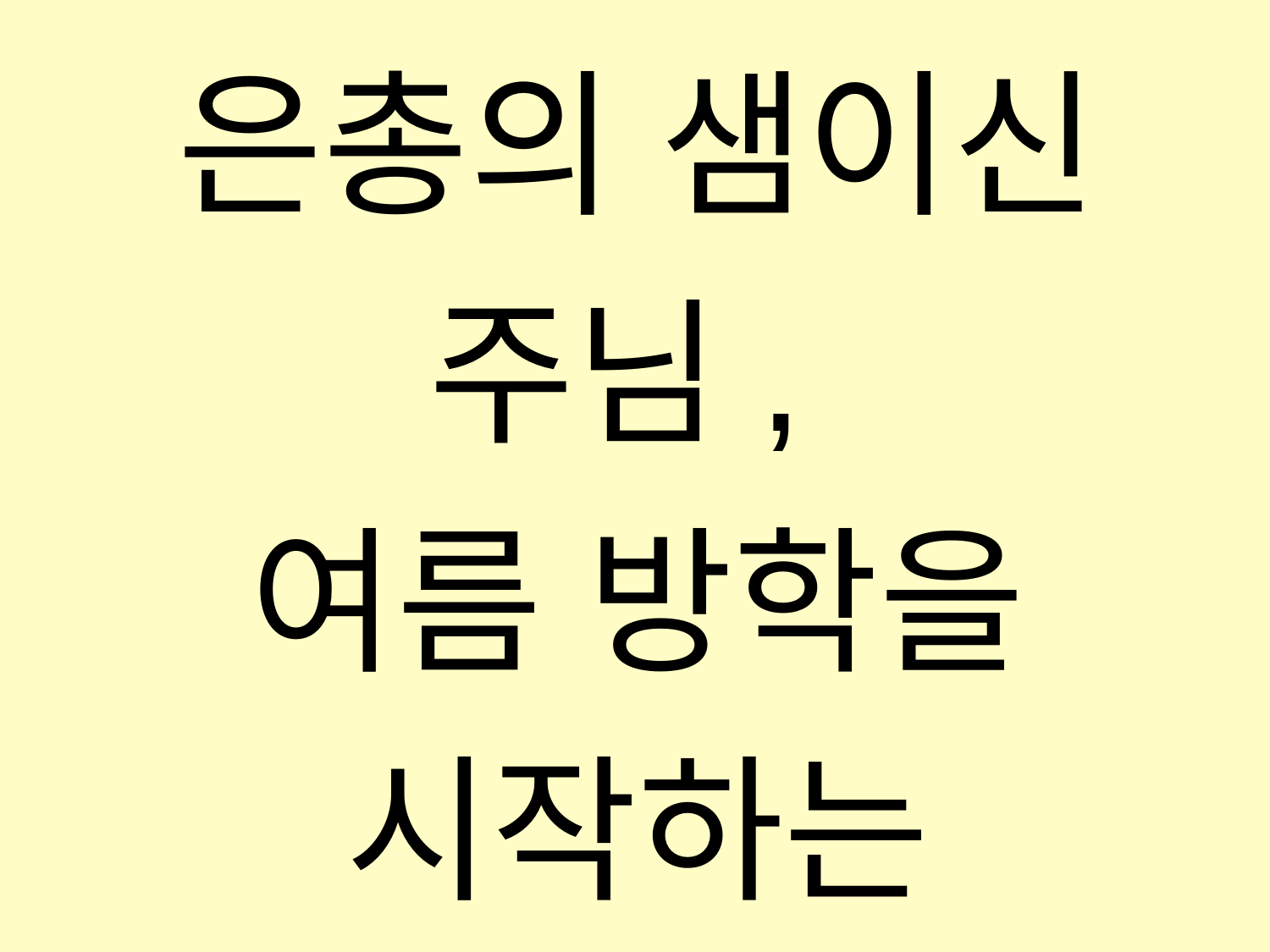

은총의 샘이신 주님,
여름 방학을 시작하는
저희들을 위하여 기도드리니,
저희가 주님의 은총 안에서